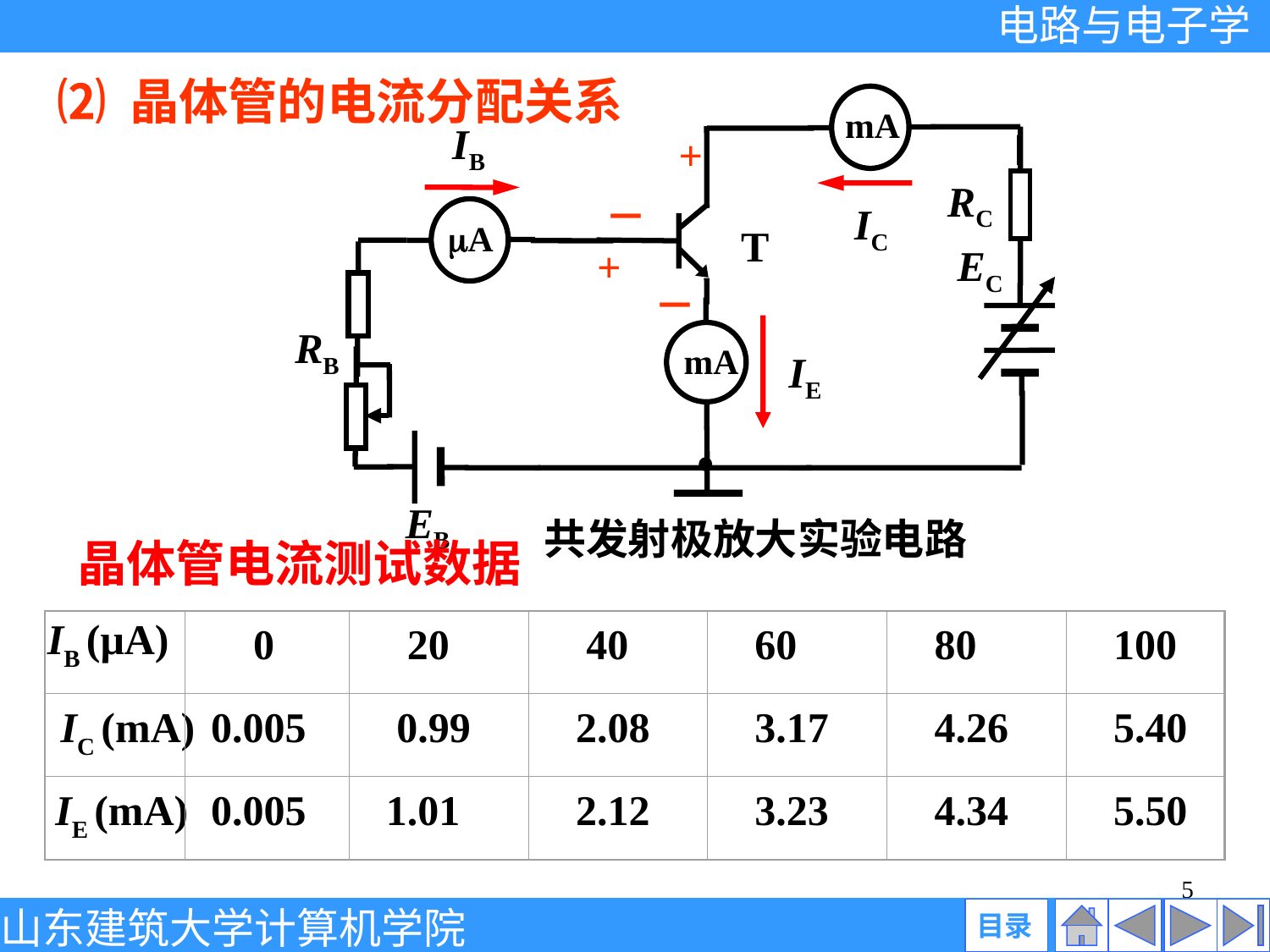

⑵ 晶体管的电流分配关系

mA
IB
+

RC

－

IC

μA

T
+
EC

－

RB

mA
IE

EB

共发射极放大实验电路
晶体管电流测试数据
IB (μA)

    0

   20

   40

  60

  80

  100

IC (mA)

0.005

  0.99

  2.08

  3.17

  4.26

  5.40

IE (mA)

0.005

 1.01

  2.12

  3.23

  4.34

  5.50